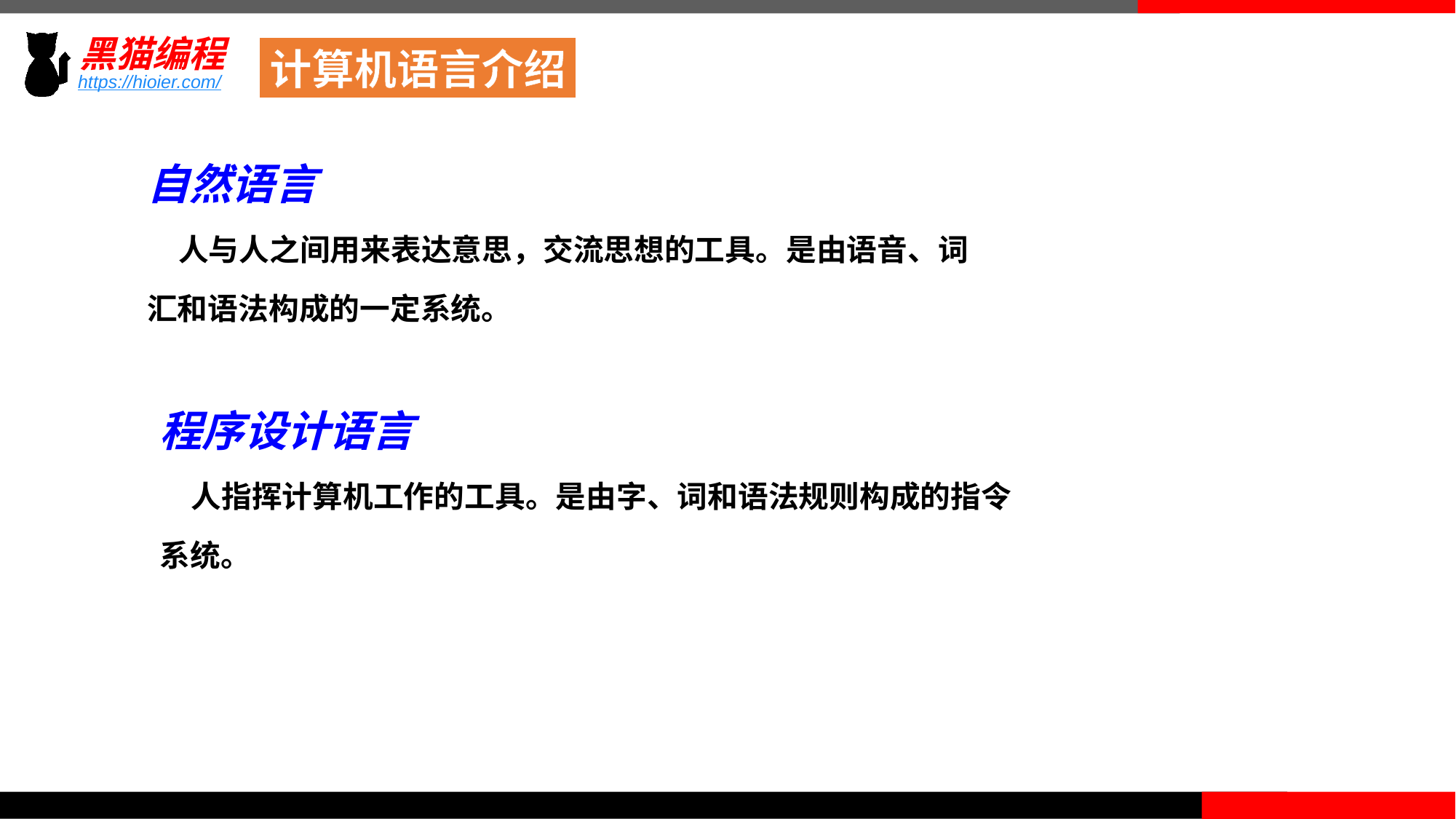

计算机语言介绍
自然语言
    人与人之间用来表达意思，交流思想的工具。是由语音、词
汇和语法构成的一定系统。
程序设计语言
    人指挥计算机工作的工具。是由字、词和语法规则构成的指令
系统。